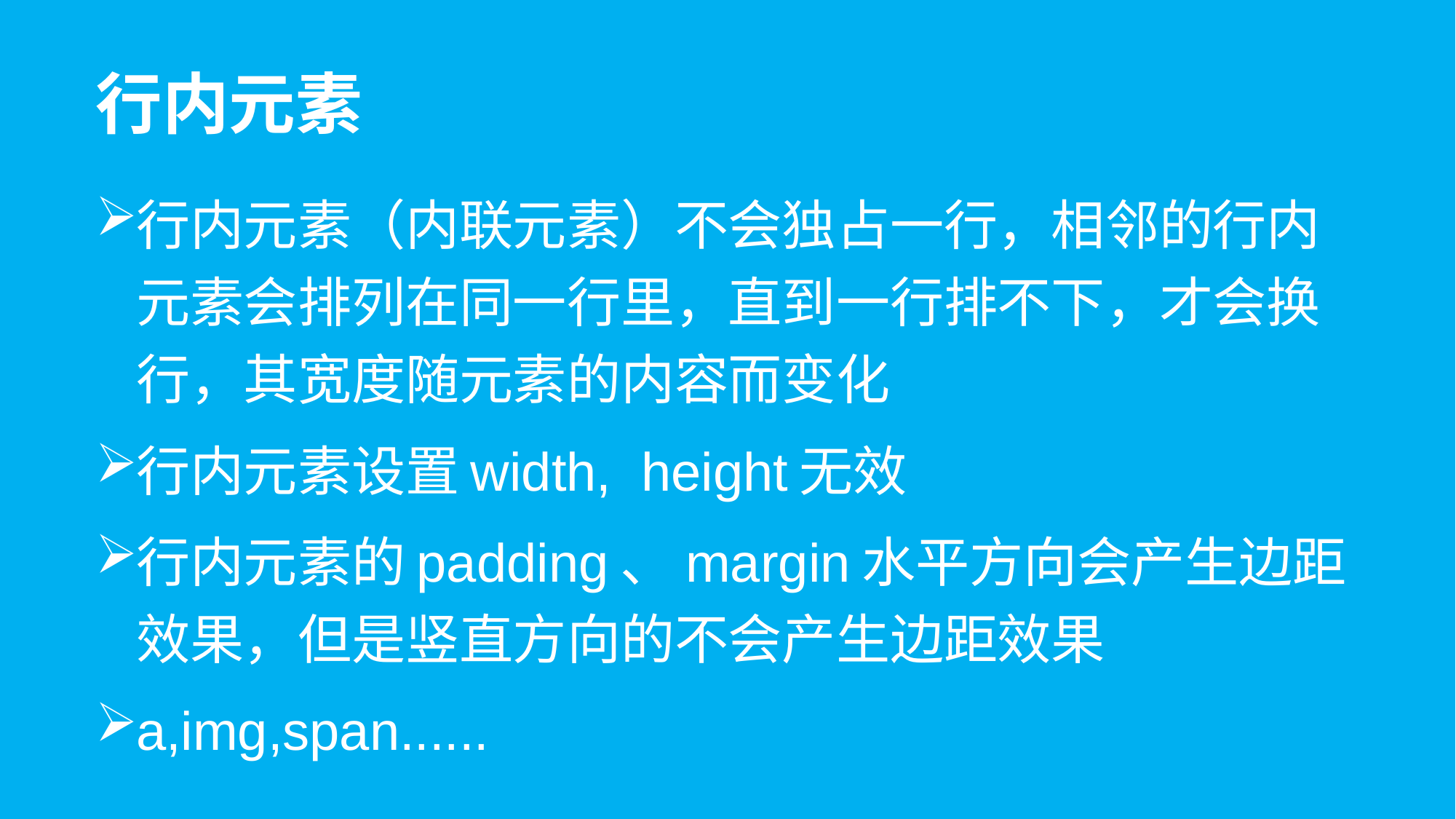

# 行内元素
行内元素（内联元素）不会独占一行，相邻的行内元素会排列在同一行里，直到一行排不下，才会换行，其宽度随元素的内容而变化
行内元素设置width,  height无效
行内元素的padding、margin水平方向会产生边距效果，但是竖直方向的不会产生边距效果
a,img,span......